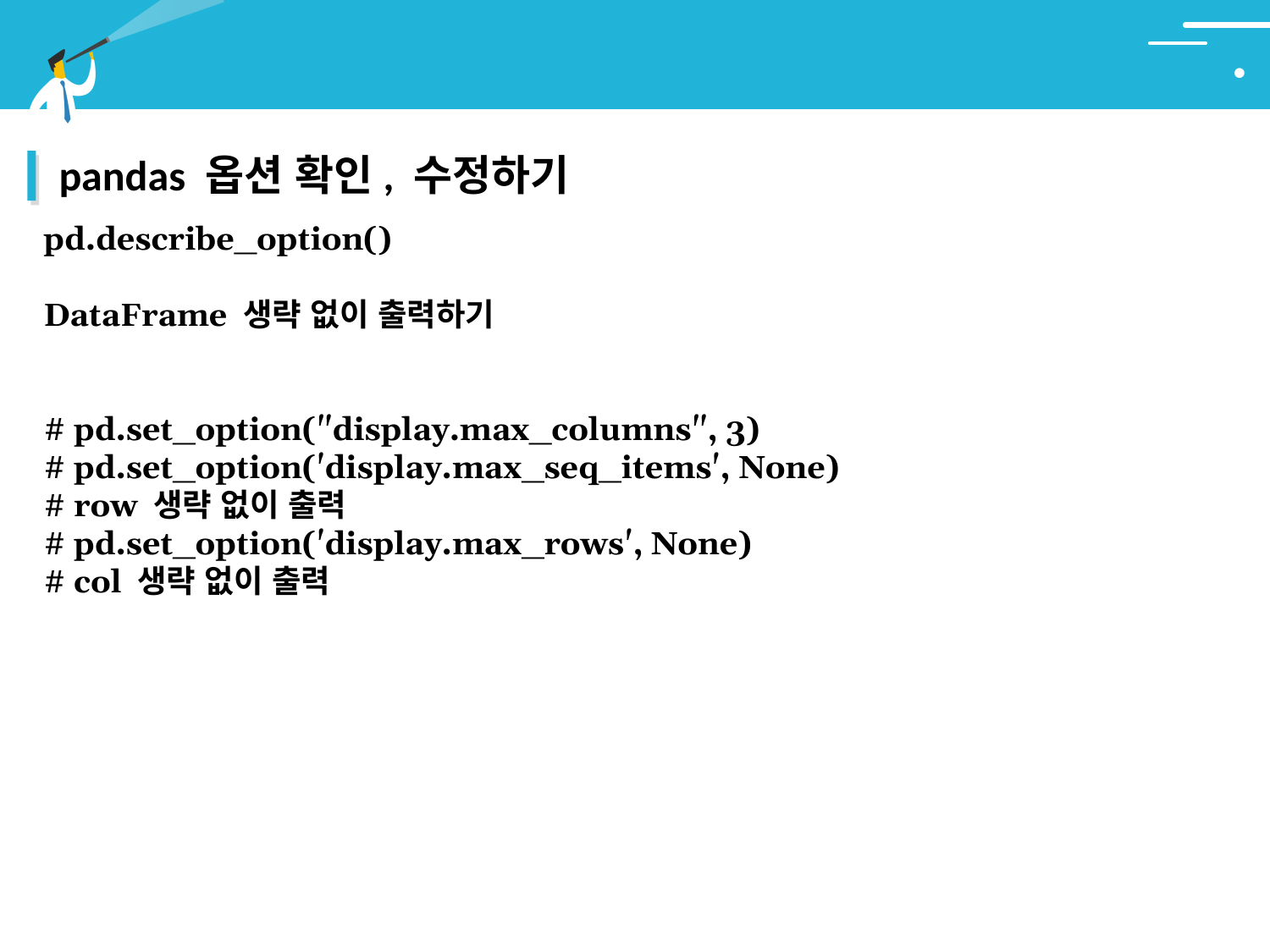

# 참고
pandas 옵션 확인, 수정하기

pd.describe_option()

DataFrame 생략 없이 출력하기

# pd.set_option("display.max_columns", 3)
# pd.set_option('display.max_seq_items', None)
# row 생략 없이 출력
# pd.set_option('display.max_rows', None)
# col 생략 없이 출력